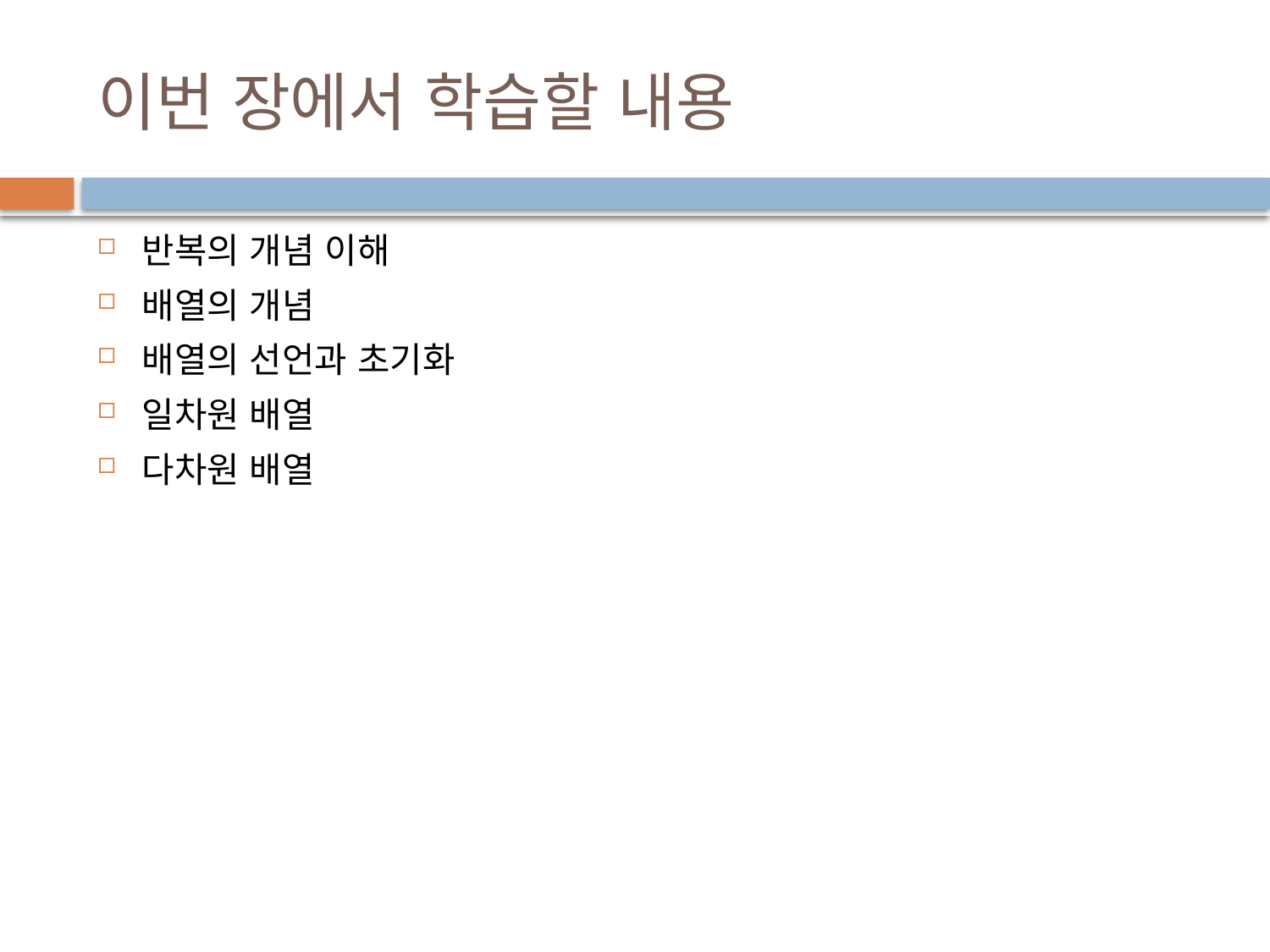

# 이번 장에서 학습할 내용
반복의 개념 이해
배열의 개념
배열의 선언과 초기화
일차원 배열
다차원 배열